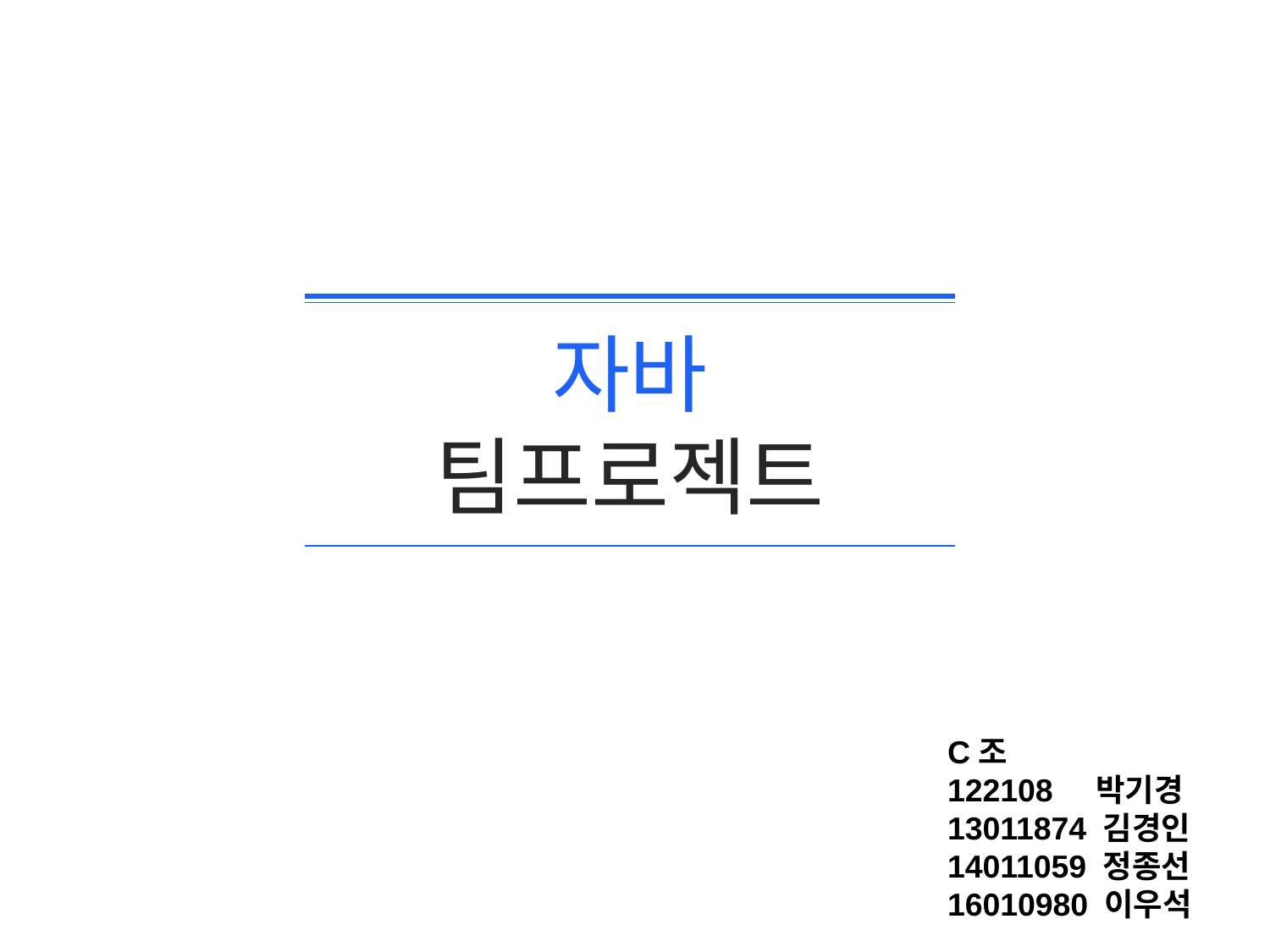

자바
팀프로젝트
C조
122108    박기경
13011874 김경인
14011059 정종선
16010980 이우석